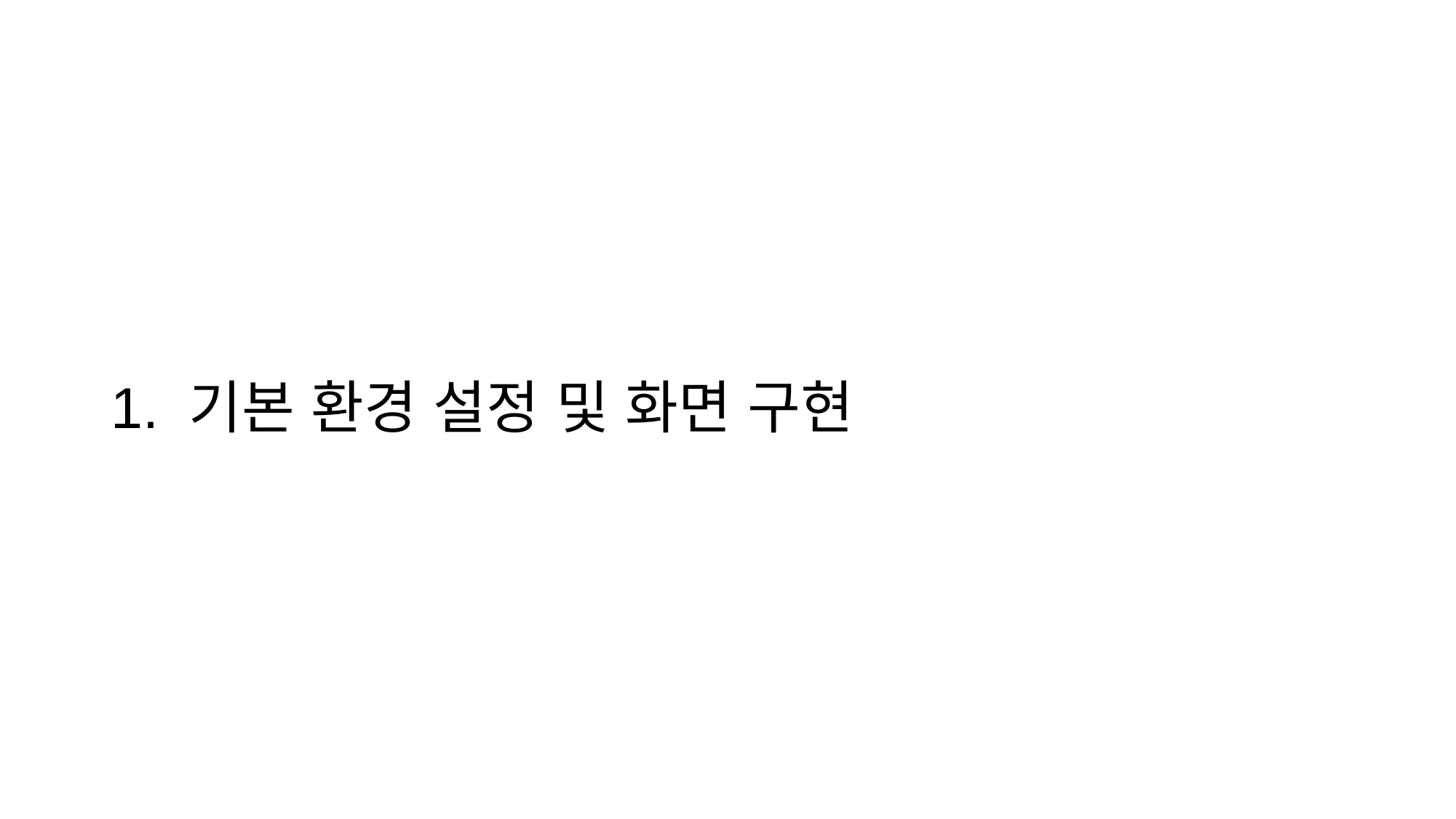

# 1. 기본 환경 설정 및 화면 구현